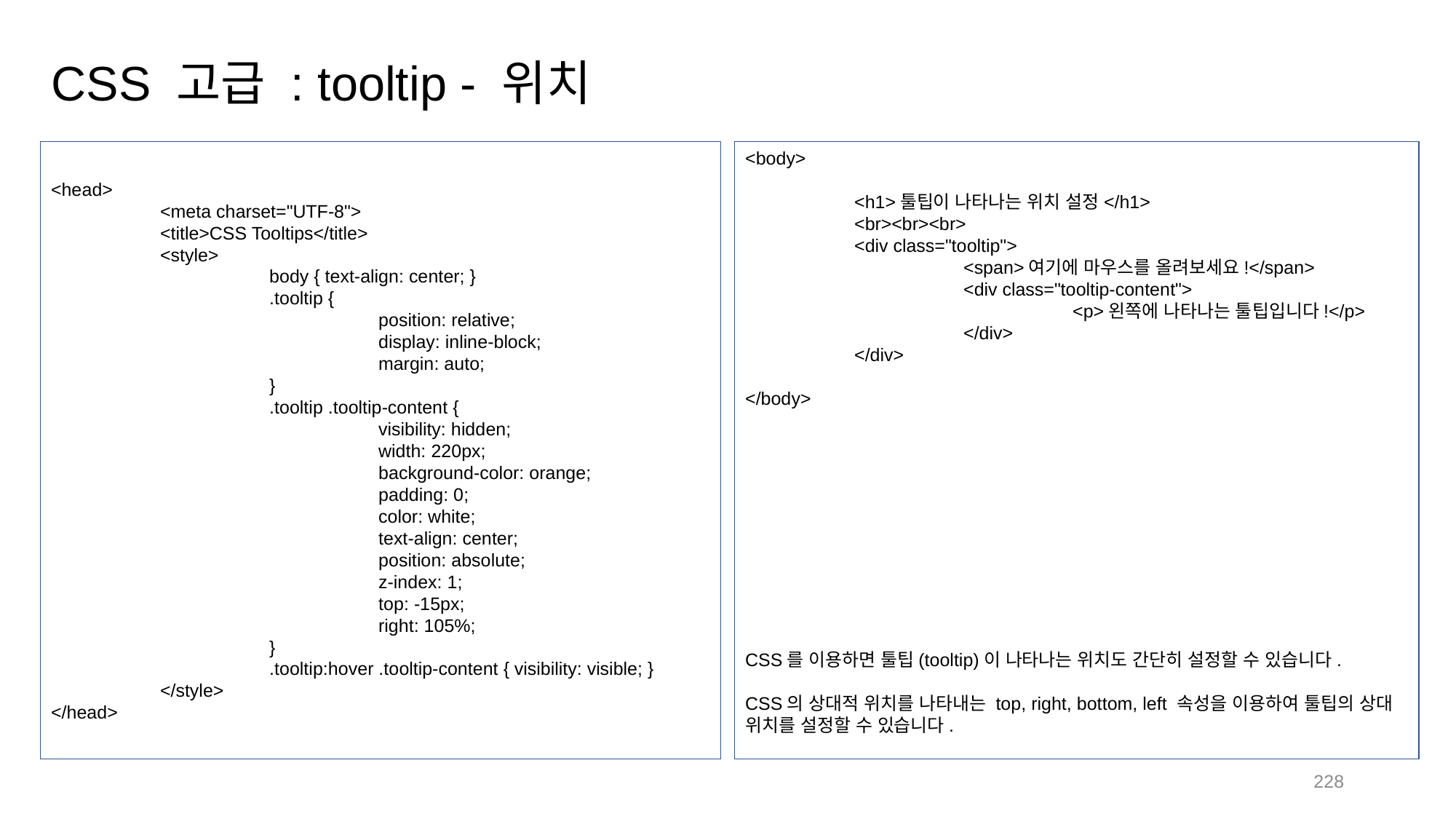

# CSS 고급 : tooltip - 위치
<head>
	<meta charset="UTF-8">
	<title>CSS Tooltips</title>
	<style>
		body { text-align: center; }
		.tooltip {
			position: relative;
			display: inline-block;
			margin: auto;
		}
		.tooltip .tooltip-content {
			visibility: hidden;
			width: 220px;
			background-color: orange;
			padding: 0;
			color: white;
			text-align: center;
			position: absolute;
			z-index: 1;
			top: -15px;
			right: 105%;
		}
		.tooltip:hover .tooltip-content { visibility: visible; }
	</style>
</head>
<body>

	<h1>툴팁이 나타나는 위치 설정</h1>
	<br><br><br>
	<div class="tooltip">
		<span>여기에 마우스를 올려보세요!</span>
		<div class="tooltip-content">
			<p>왼쪽에 나타나는 툴팁입니다!</p>
		</div>
	</div>

</body>

CSS를 이용하면 툴팁(tooltip)이 나타나는 위치도 간단히 설정할 수 있습니다.

CSS의 상대적 위치를 나타내는 top, right, bottom, left 속성을 이용하여 툴팁의 상대 위치를 설정할 수 있습니다.
228